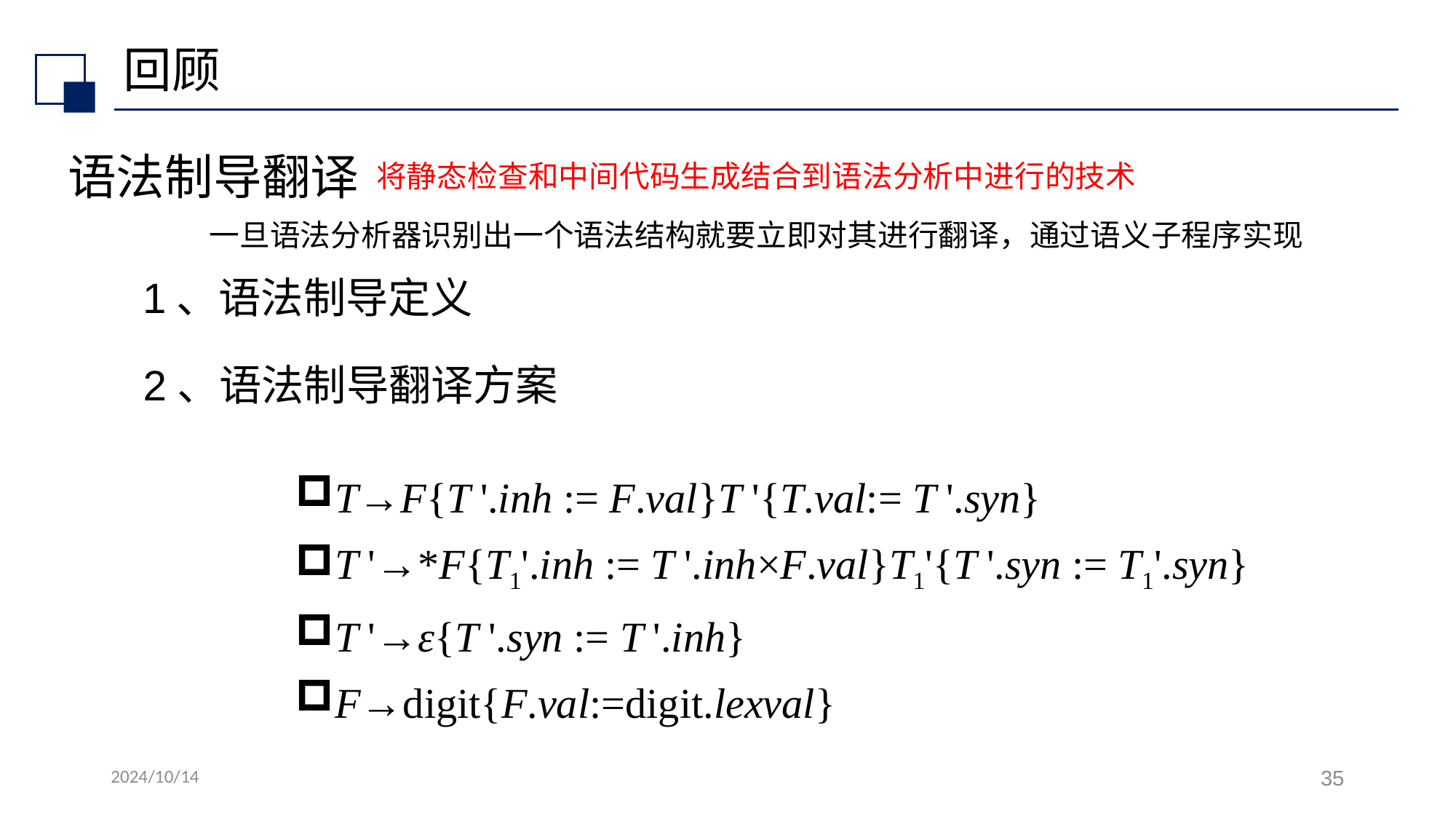

# 回顾
语法制导翻译
将静态检查和中间代码生成结合到语法分析中进行的技术
一旦语法分析器识别出一个语法结构就要立即对其进行翻译，通过语义子程序实现
1、语法制导定义
2、语法制导翻译方案
T→F{T '.inh := F.val}T '{T.val:= T '.syn}
T '→*F{T1'.inh := T '.inh×F.val}T1'{T '.syn := T1'.syn}
T '→ε{T '.syn := T '.inh}
F→digit{F.val:=digit.lexval}
2024/10/14
35